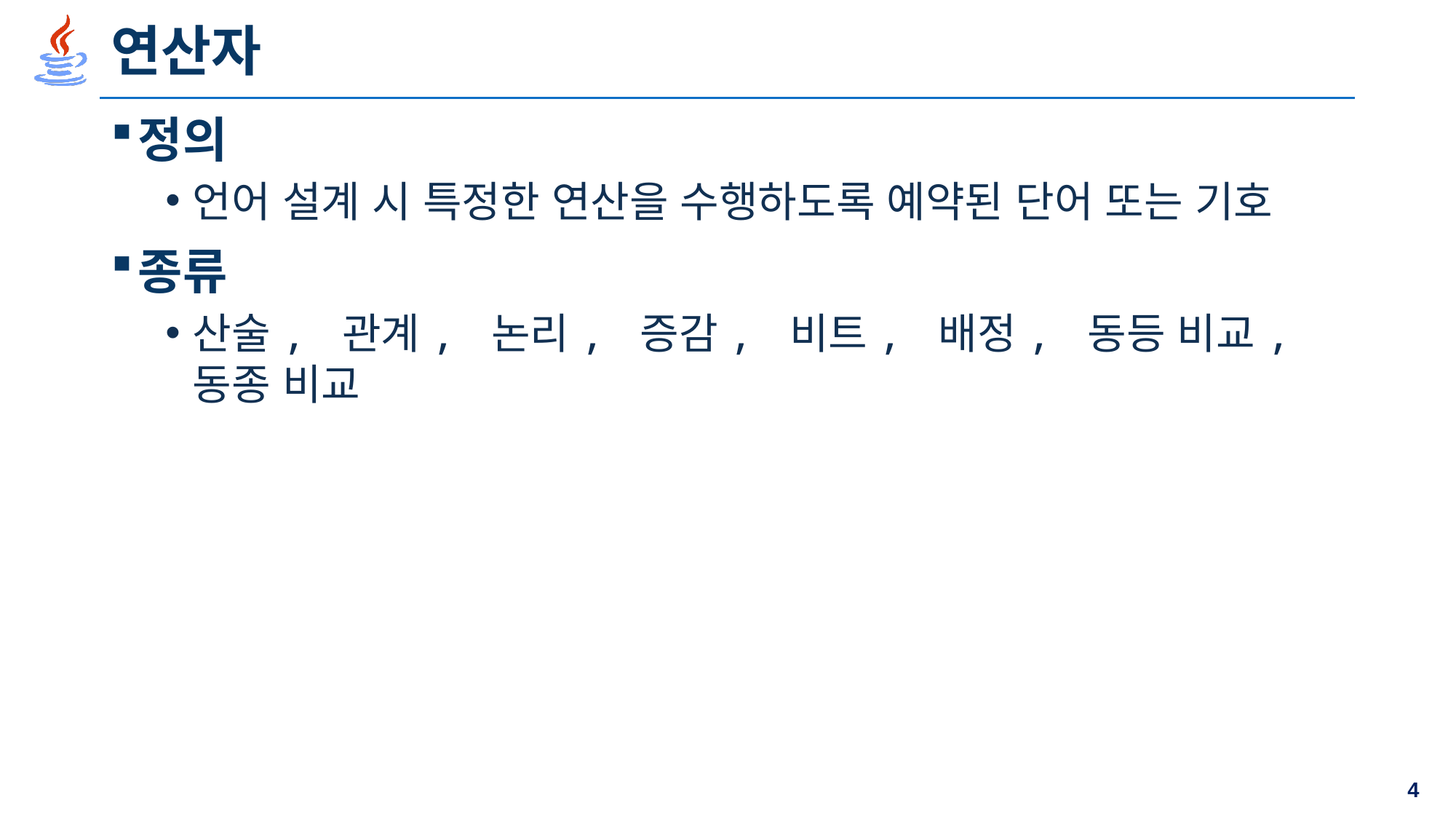

# 연산자
정의
언어 설계 시 특정한 연산을 수행하도록 예약된 단어 또는 기호
종류
산술, 관계, 논리, 증감, 비트, 배정, 동등 비교, 동종 비교
4